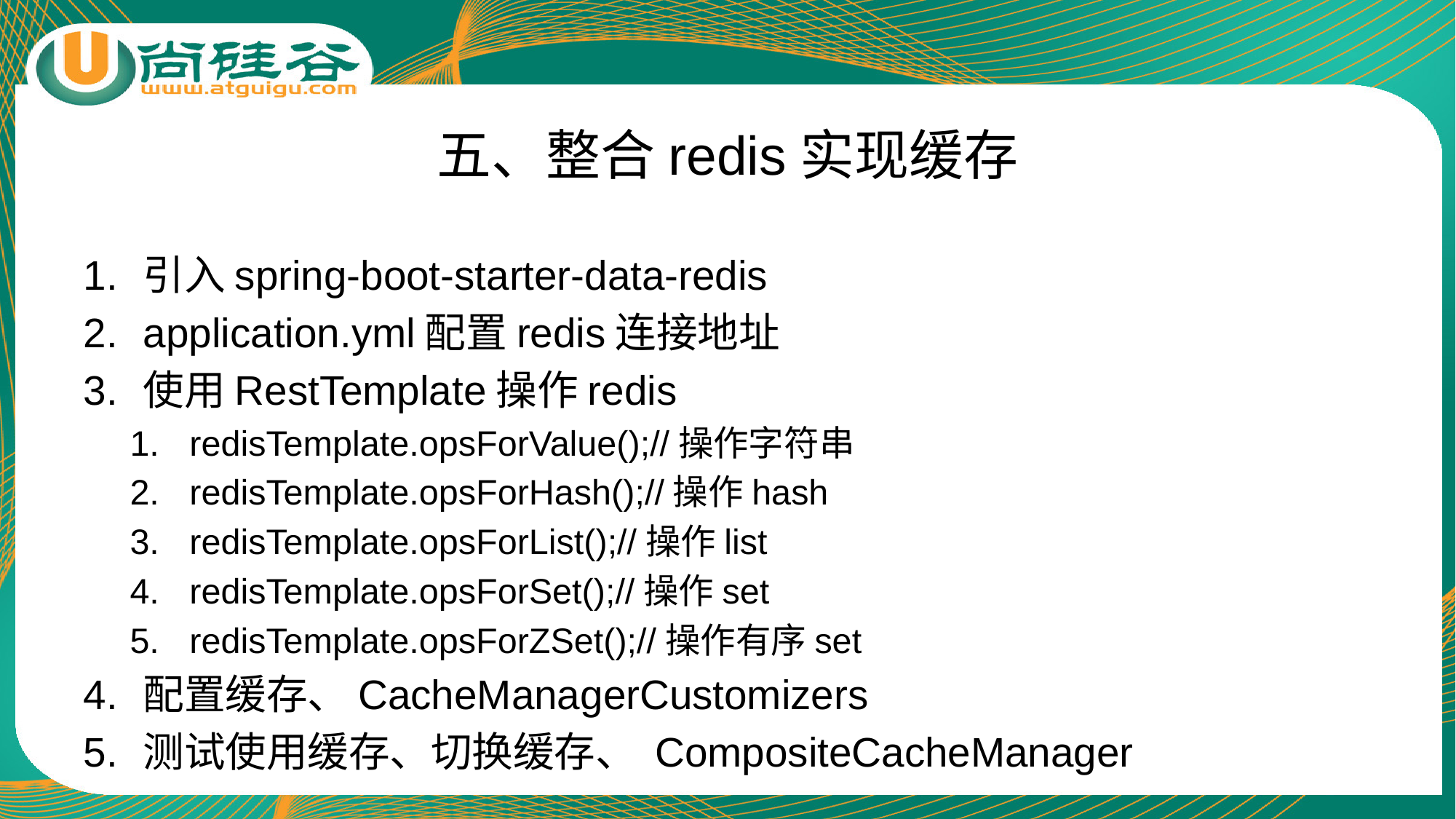

# 五、整合redis实现缓存
引入spring-boot-starter-data-redis
application.yml配置redis连接地址
使用RestTemplate操作redis
redisTemplate.opsForValue();//操作字符串
redisTemplate.opsForHash();//操作hash
redisTemplate.opsForList();//操作list
redisTemplate.opsForSet();//操作set
redisTemplate.opsForZSet();//操作有序set
配置缓存、CacheManagerCustomizers
测试使用缓存、切换缓存、 CompositeCacheManager